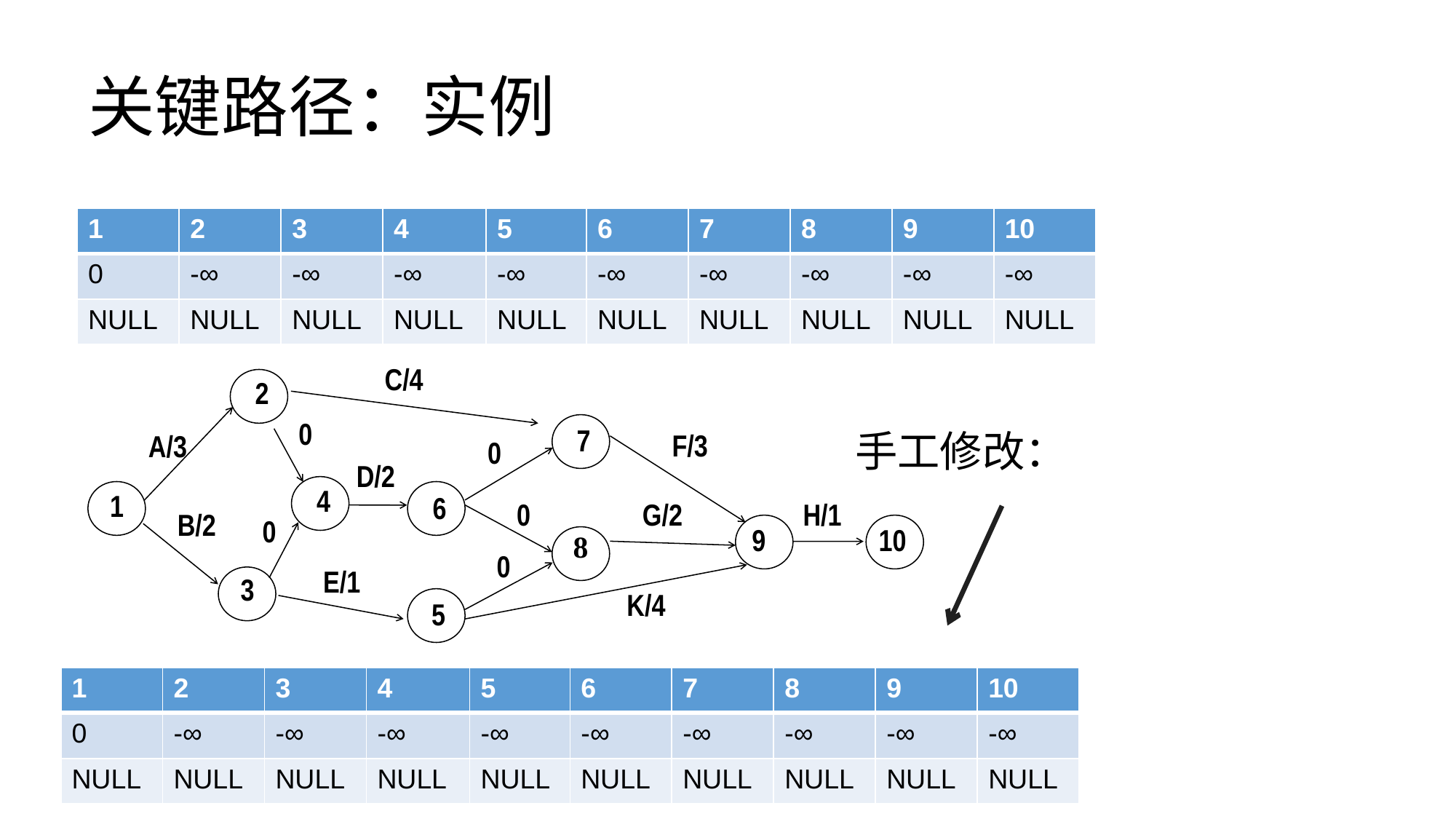

# 关键路径：实例
| 1 | 2 | 3 | 4 | 5 | 6 | 7 | 8 | 9 | 10 |
| --- | --- | --- | --- | --- | --- | --- | --- | --- | --- |
| 0 | -∞ | -∞ | -∞ | -∞ | -∞ | -∞ | -∞ | -∞ | -∞ |
| NULL | NULL | NULL | NULL | NULL | NULL | NULL | NULL | NULL | NULL |

2
C/4

A/3

7
0

F/3
0

D/2

4

1

6

0
G/2

H/1

B/2

9

10
0

0

K/4

3
E/1

5
8
手工修改：
| 1 | 2 | 3 | 4 | 5 | 6 | 7 | 8 | 9 | 10 |
| --- | --- | --- | --- | --- | --- | --- | --- | --- | --- |
| 0 | -∞ | -∞ | -∞ | -∞ | -∞ | -∞ | -∞ | -∞ | -∞ |
| NULL | NULL | NULL | NULL | NULL | NULL | NULL | NULL | NULL | NULL |